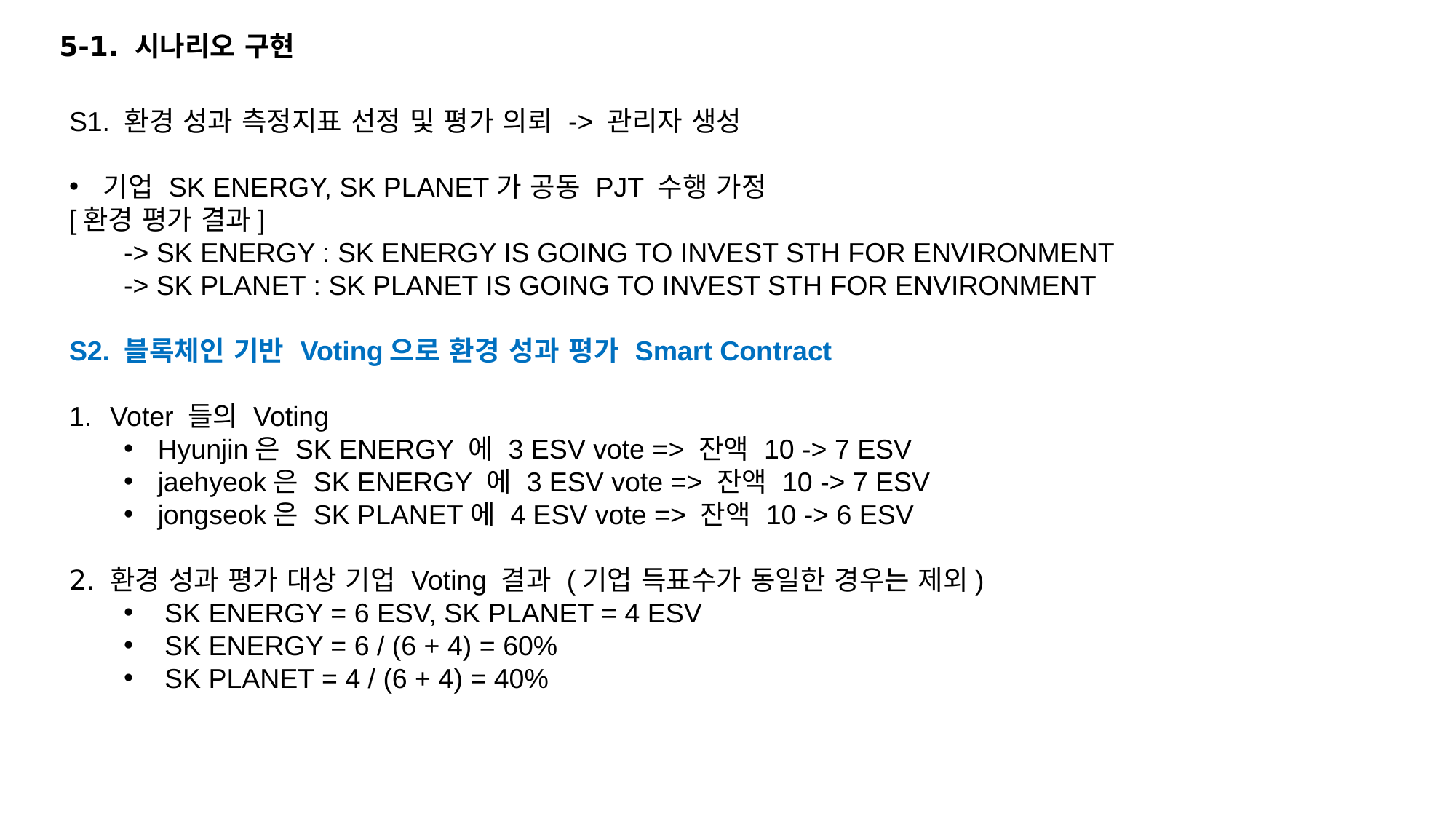

5-1. 시나리오 구현
S1. 환경 성과 측정지표 선정 및 평가 의뢰 -> 관리자 생성

기업 SK ENERGY, SK PLANET가 공동 PJT 수행 가정
[환경 평가 결과]
-> SK ENERGY : SK ENERGY IS GOING TO INVEST STH FOR ENVIRONMENT
-> SK PLANET : SK PLANET IS GOING TO INVEST STH FOR ENVIRONMENT

S2. 블록체인 기반 Voting으로 환경 성과 평가 Smart Contract

Voter 들의 Voting
Hyunjin은 SK ENERGY 에 3 ESV vote => 잔액 10 -> 7 ESV
jaehyeok은 SK ENERGY 에 3 ESV vote => 잔액 10 -> 7 ESV
jongseok은 SK PLANET에 4 ESV vote => 잔액 10 -> 6 ESV

환경 성과 평가 대상 기업 Voting 결과 (기업 득표수가 동일한 경우는 제외)
SK ENERGY = 6 ESV, SK PLANET = 4 ESV
SK ENERGY = 6 / (6 + 4) = 60%
SK PLANET = 4 / (6 + 4) = 40%